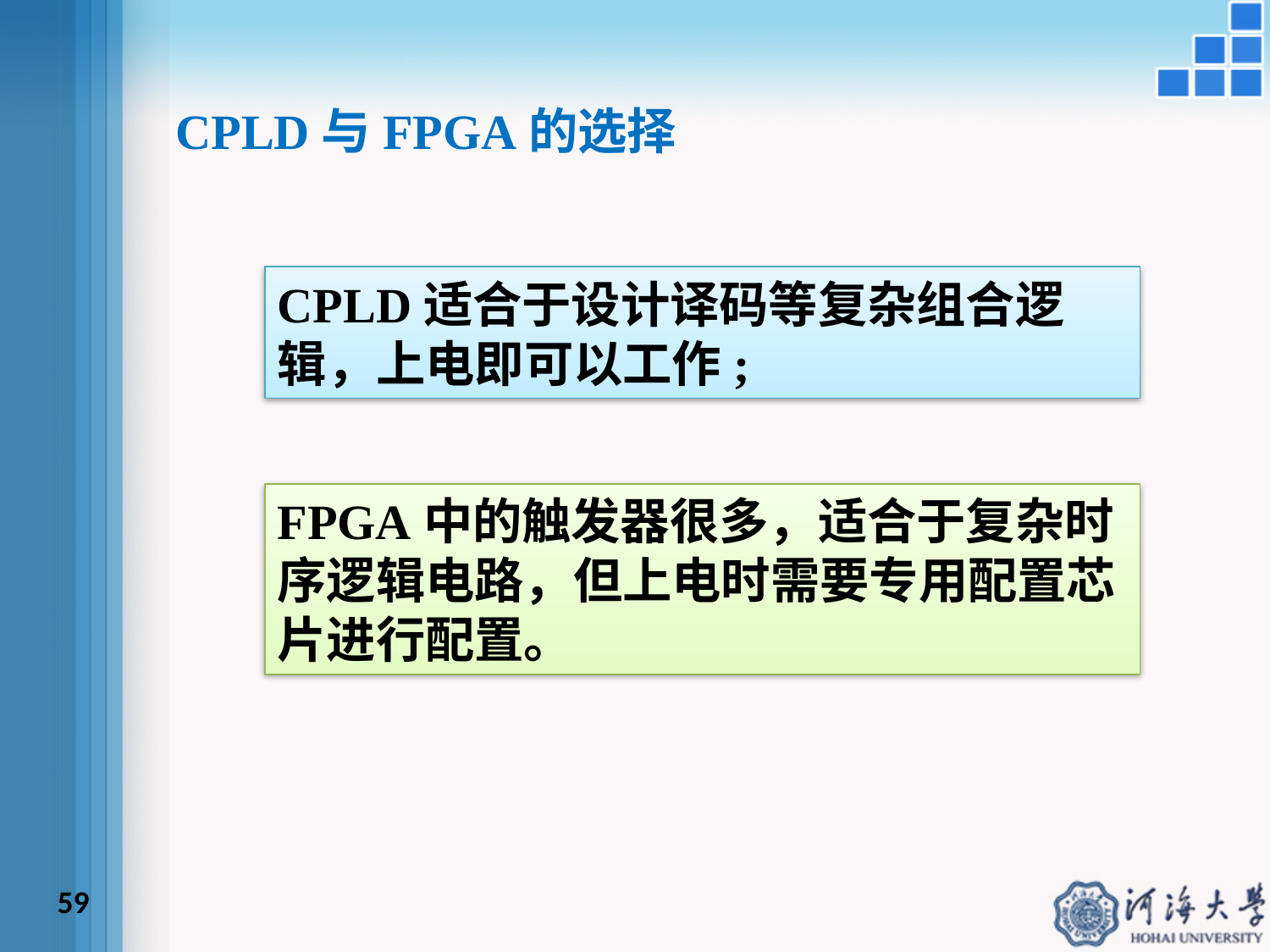

CPLD与FPGA的选择
CPLD适合于设计译码等复杂组合逻辑，上电即可以工作;
FPGA中的触发器很多，适合于复杂时序逻辑电路，但上电时需要专用配置芯片进行配置。
59